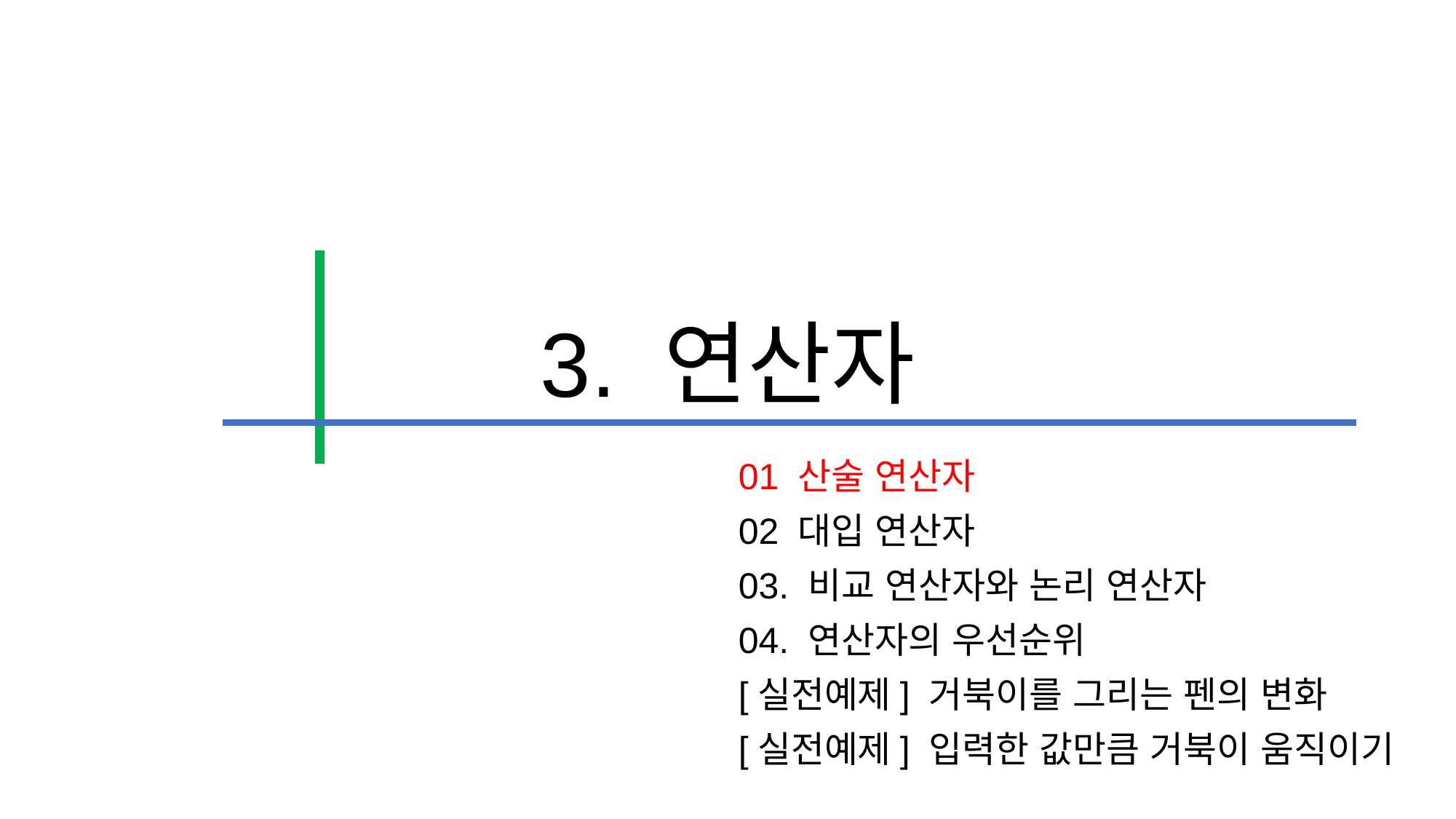

# 3. 연산자
01 산술 연산자
02 대입 연산자
03. 비교 연산자와 논리 연산자
04. 연산자의 우선순위
[실전예제] 거북이를 그리는 펜의 변화
[실전예제] 입력한 값만큼 거북이 움직이기